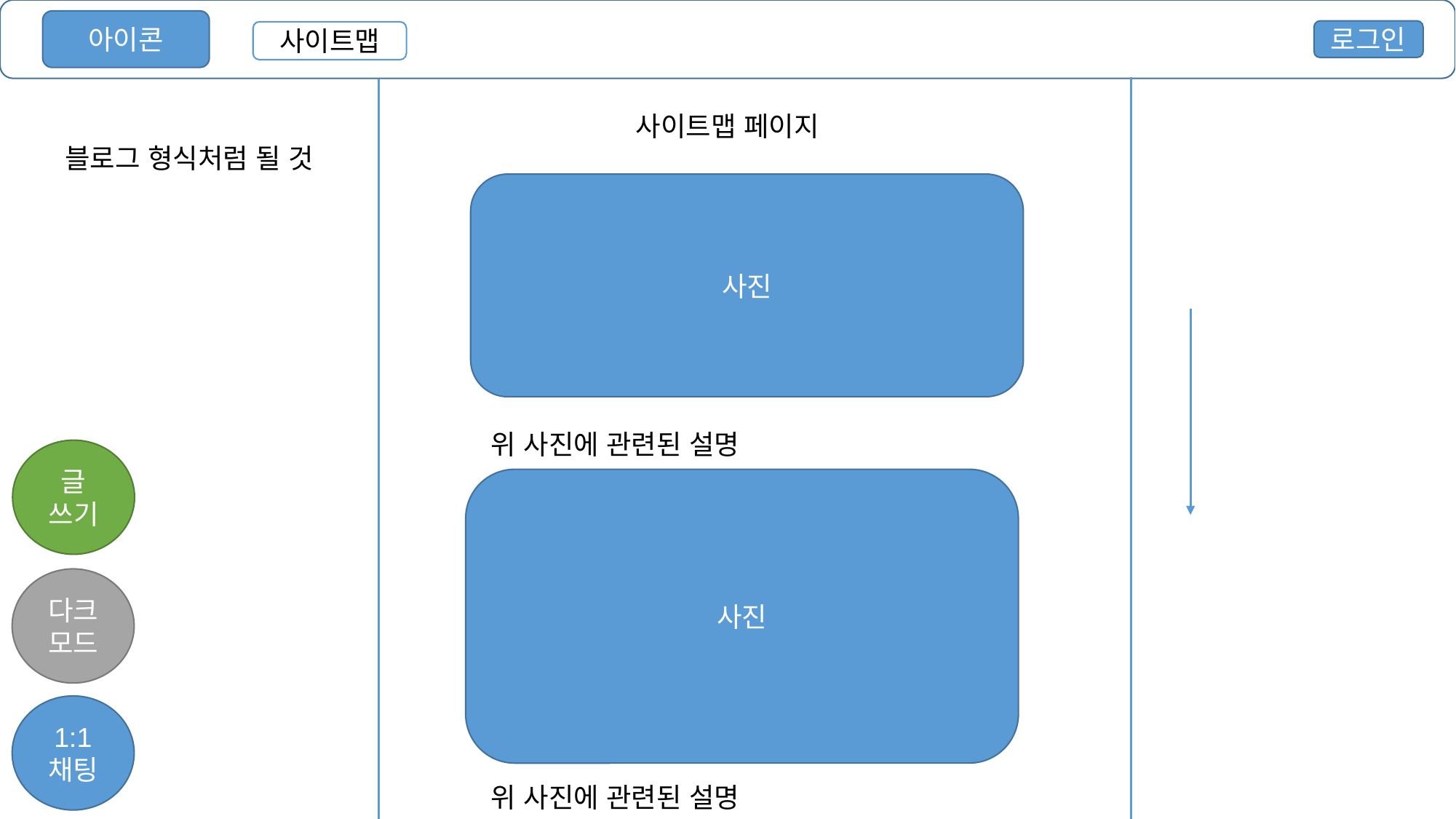

아이콘
로그인
사이트맵
사이트맵 페이지
블로그 형식처럼 될 것
사진
위 사진에 관련된 설명
글
쓰기
사진
다크모드
1:1 채팅
위 사진에 관련된 설명